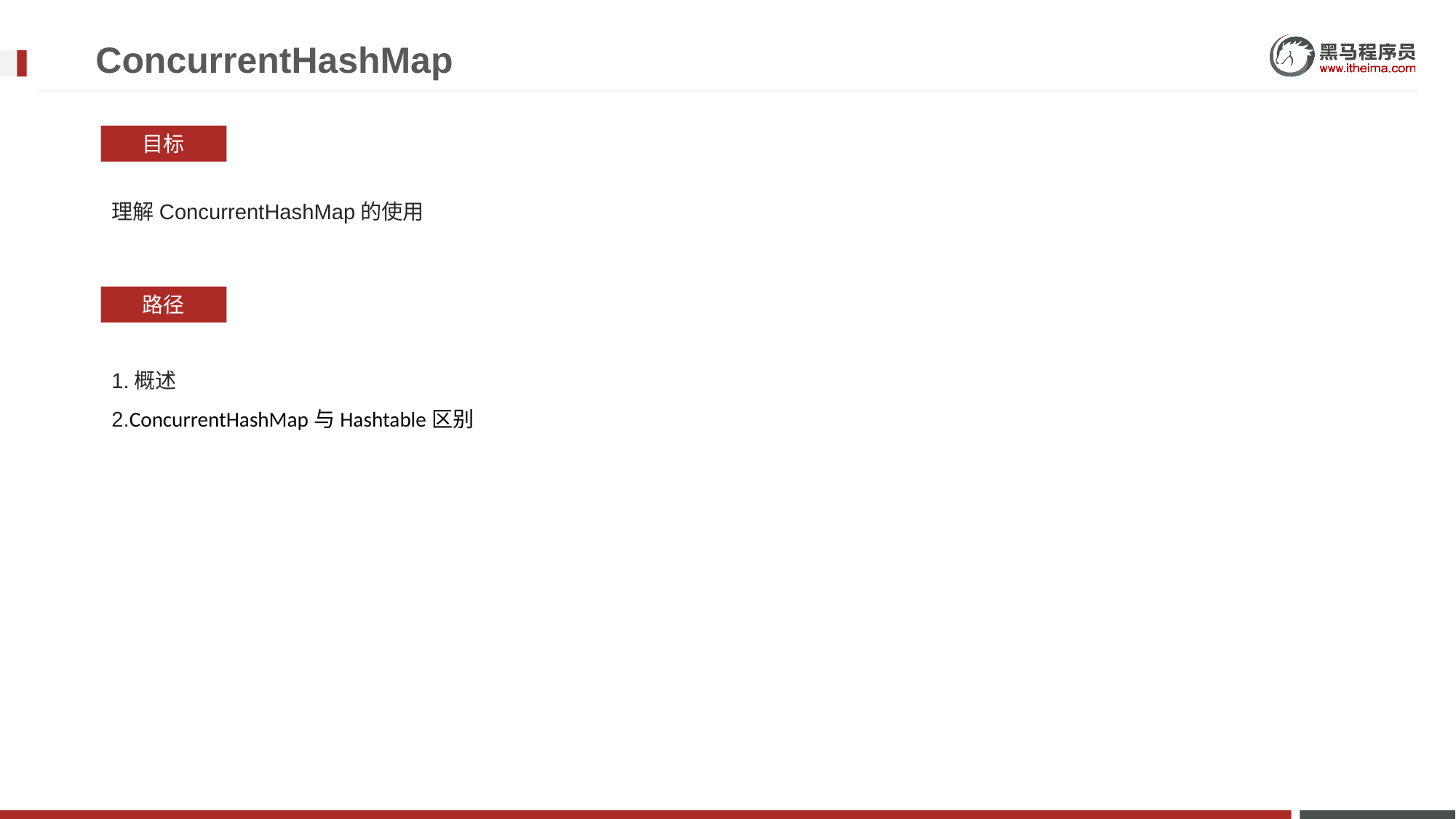

# ConcurrentHashMap
目标
理解ConcurrentHashMap的使用
路径
1.概述
2.ConcurrentHashMap与Hashtable区别